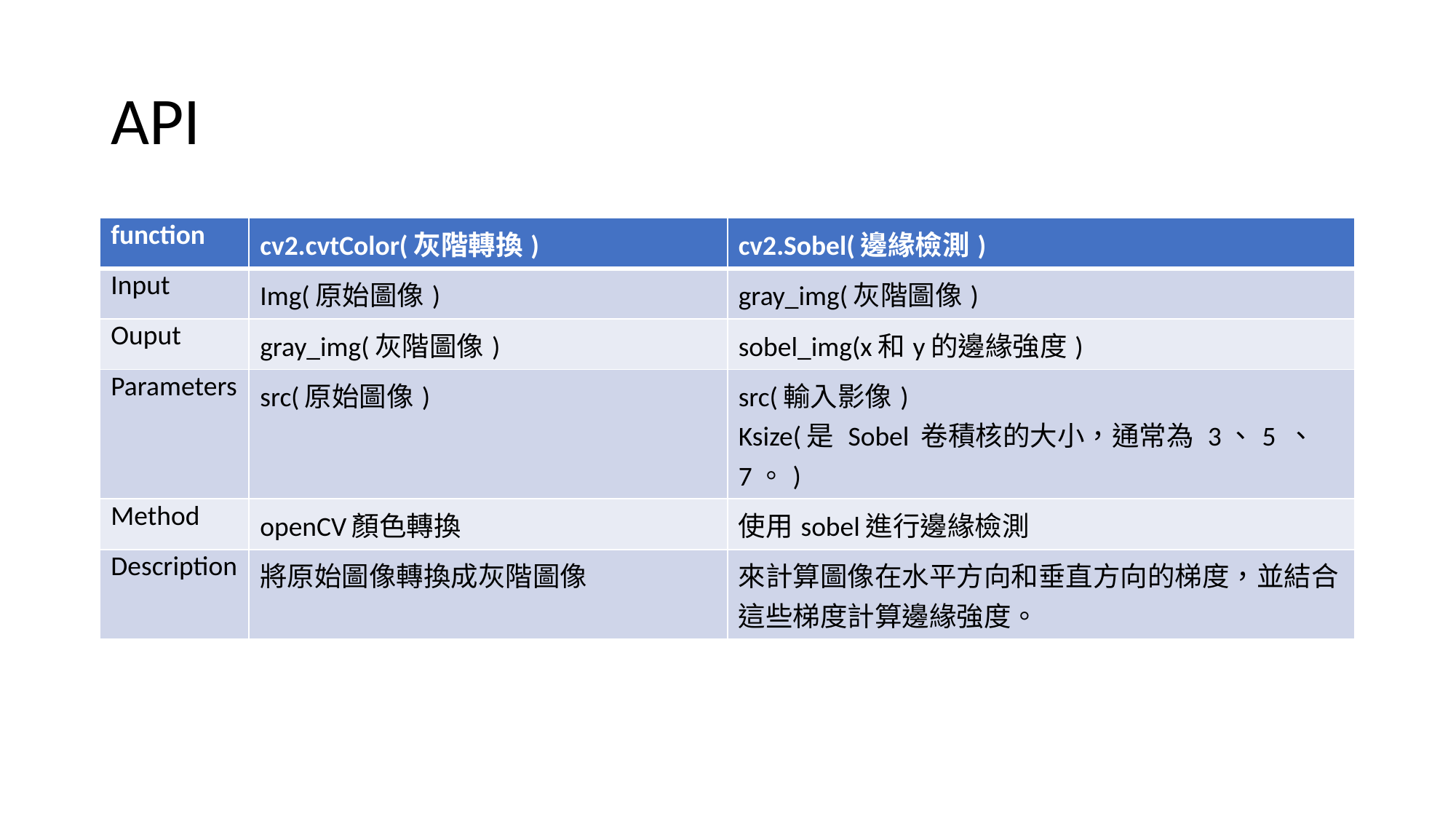

# API
| function | cv2.cvtColor(灰階轉換) | cv2.Sobel(邊緣檢測) |
| --- | --- | --- |
| Input | Img(原始圖像) | gray\_img(灰階圖像) |
| Ouput | gray\_img(灰階圖像) | sobel\_img(x和y的邊緣強度) |
| Parameters | src(原始圖像) | src(輸入影像) Ksize(是 Sobel 卷積核的大小，通常為 3、5 、 7。) |
| Method | openCV顏色轉換 | 使用sobel進行邊緣檢測 |
| Description | 將原始圖像轉換成灰階圖像 | 來計算圖像在水平方向和垂直方向的梯度，並結合這些梯度計算邊緣強度。 |